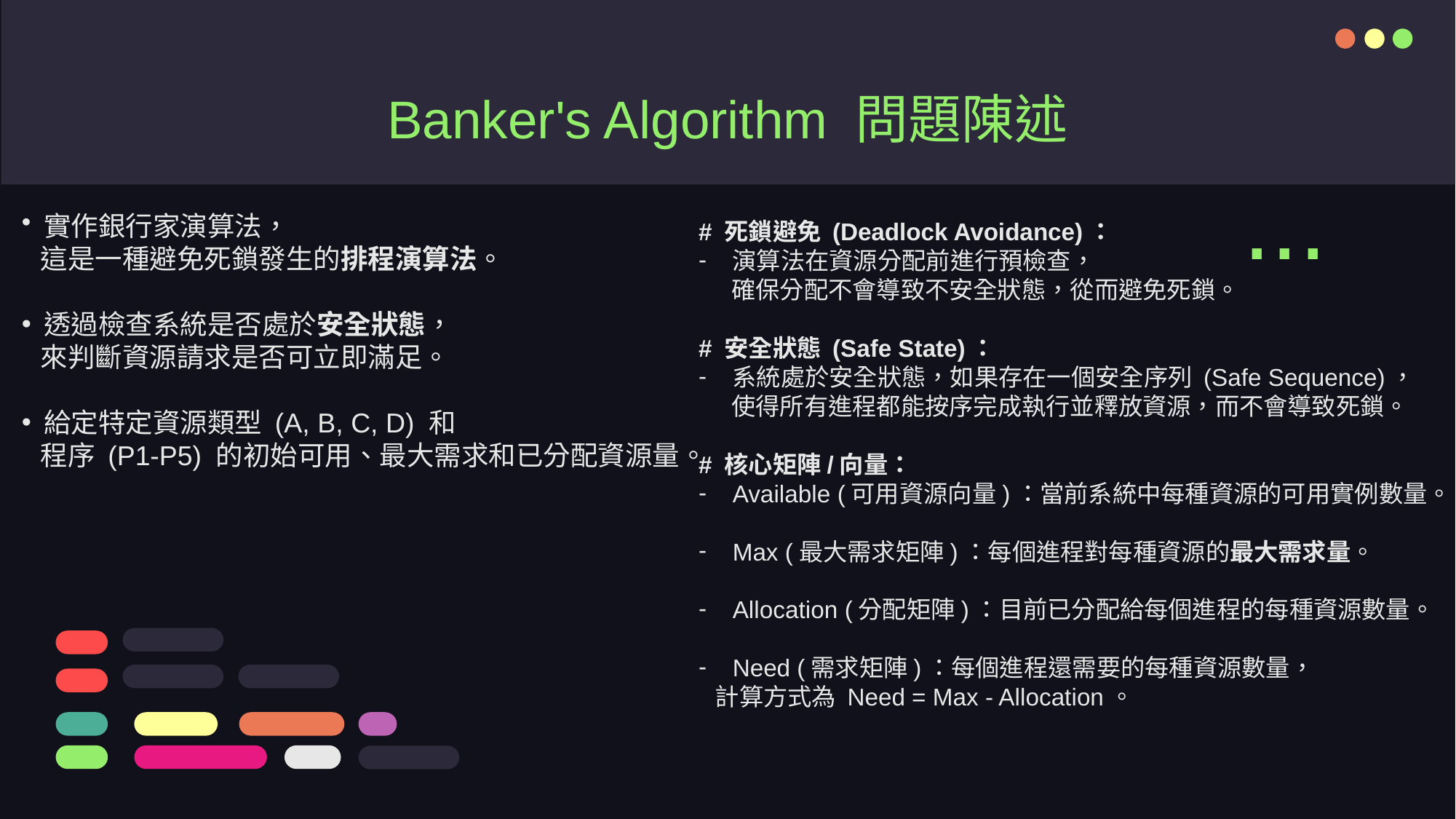

# Banker's Algorithm 問題陳述

 實作銀行家演算法，
  這是一種避免死鎖發生的排程演算法。

 透過檢查系統是否處於安全狀態，
  來判斷資源請求是否可立即滿足。

 給定特定資源類型 (A, B, C, D) 和
  程序 (P1-P5) 的初始可用、最大需求和已分配資源量。
...
# 死鎖避免 (Deadlock Avoidance)：
演算法在資源分配前進行預檢查，
     確保分配不會導致不安全狀態，從而避免死鎖。

# 安全狀態 (Safe State)：
系統處於安全狀態，如果存在一個安全序列 (Safe Sequence)，
     使得所有進程都能按序完成執行並釋放資源，而不會導致死鎖。

# 核心矩陣/向量：
Available (可用資源向量)：當前系統中每種資源的可用實例數量。

Max (最大需求矩陣)：每個進程對每種資源的最大需求量。

Allocation (分配矩陣)：目前已分配給每個進程的每種資源數量。

Need (需求矩陣)：每個進程還需要的每種資源數量，
  計算方式為 Need = Max - Allocation。